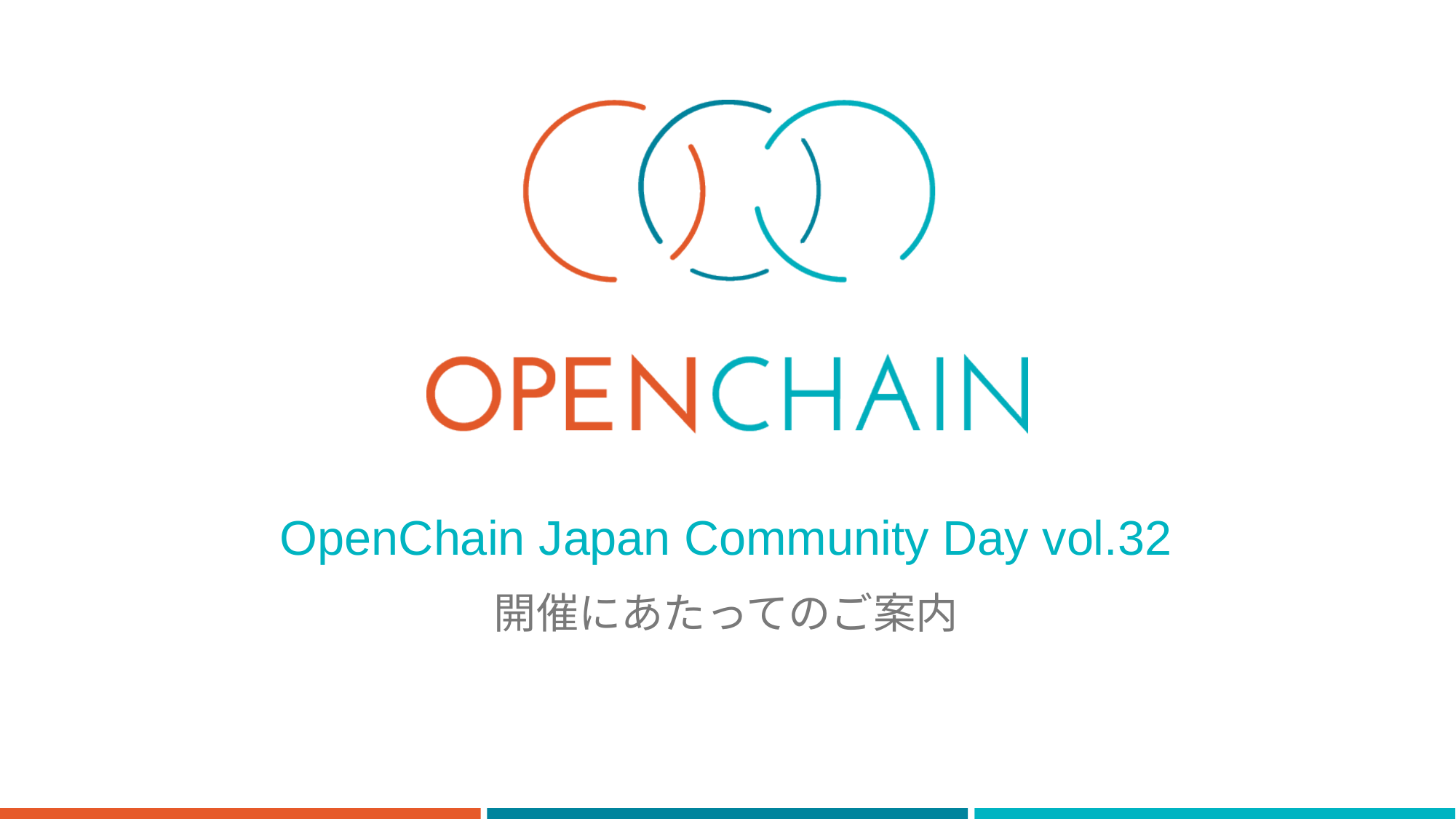

# OpenChain Japan Community Day vol.32
開催にあたってのご案内